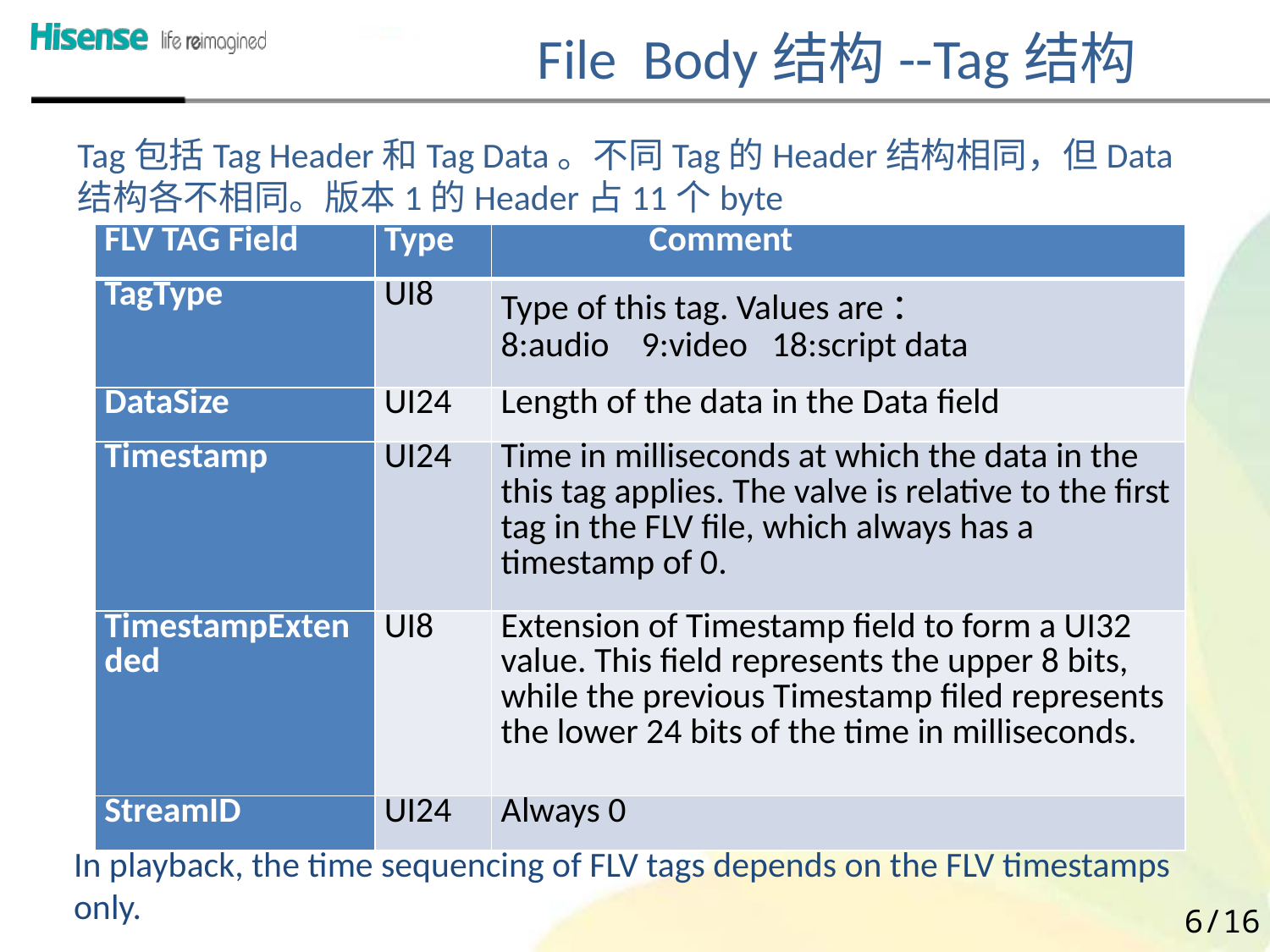

File  Body结构--Tag结构
Tag包括Tag Header和Tag Data。不同Tag的Header结构相同，但Data结构各不相同。版本1的Header占11个byte
| FLV TAG Field | Type | Comment |
| --- | --- | --- |
| TagType | UI8 | Type of this tag. Values are： 8:audio    9:video   18:script data |
| DataSize | UI24 | Length of the data in the Data field |
| Timestamp | UI24 | Time in milliseconds at which the data in the this tag applies. The valve is relative to the first tag in the FLV file, which always has a timestamp of 0. |
| TimestampExtended | UI8 | Extension of Timestamp field to form a UI32 value. This field represents the upper 8 bits, while the previous Timestamp filed represents the lower 24 bits of the time in milliseconds. |
| StreamID | UI24 | Always 0 |
In playback, the time sequencing of FLV tags depends on the FLV timestamps only.
6/16